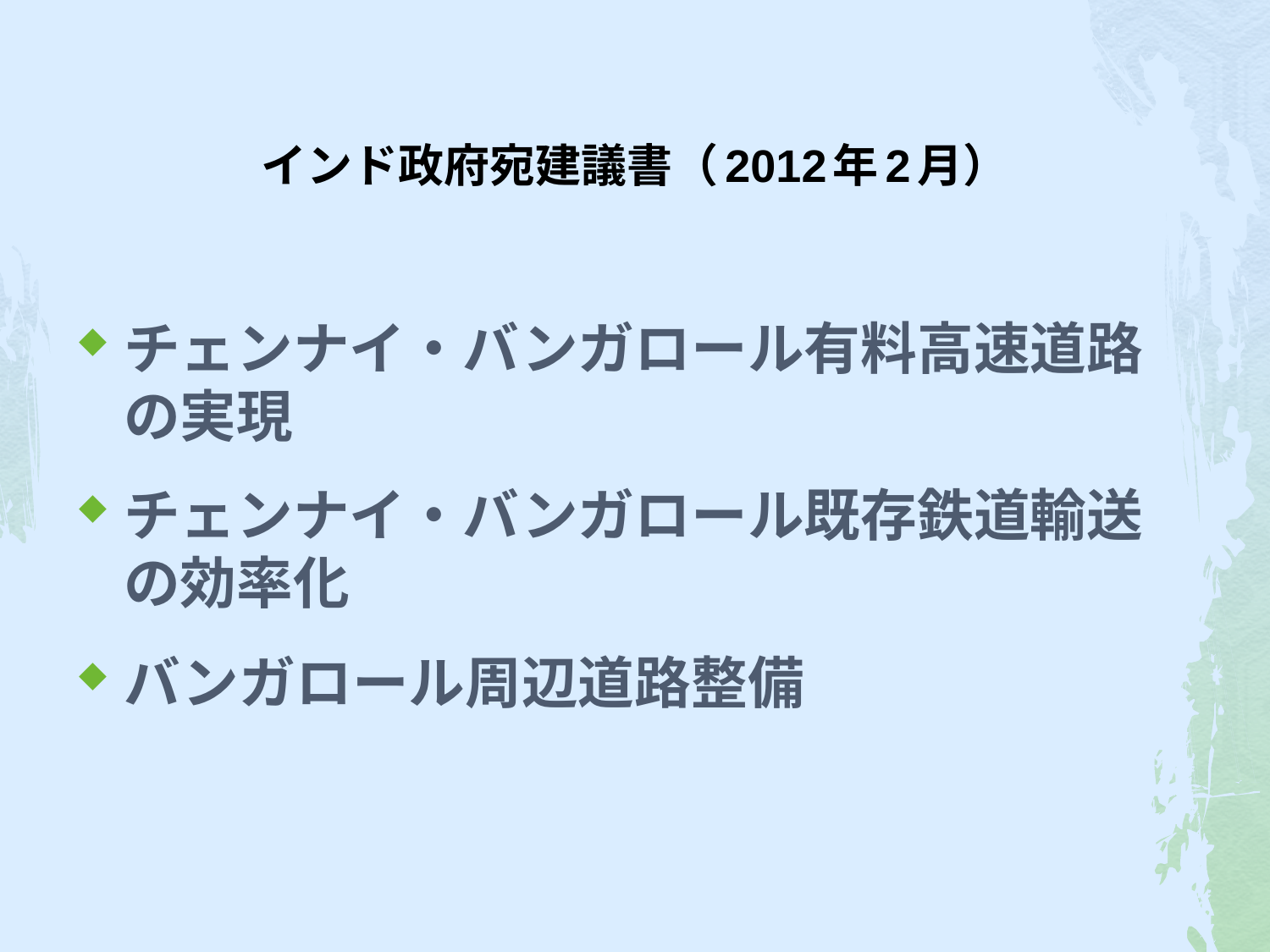

# インド政府宛建議書（2012年2月）
チェンナイ・バンガロール有料高速道路の実現
チェンナイ・バンガロール既存鉄道輸送の効率化
バンガロール周辺道路整備